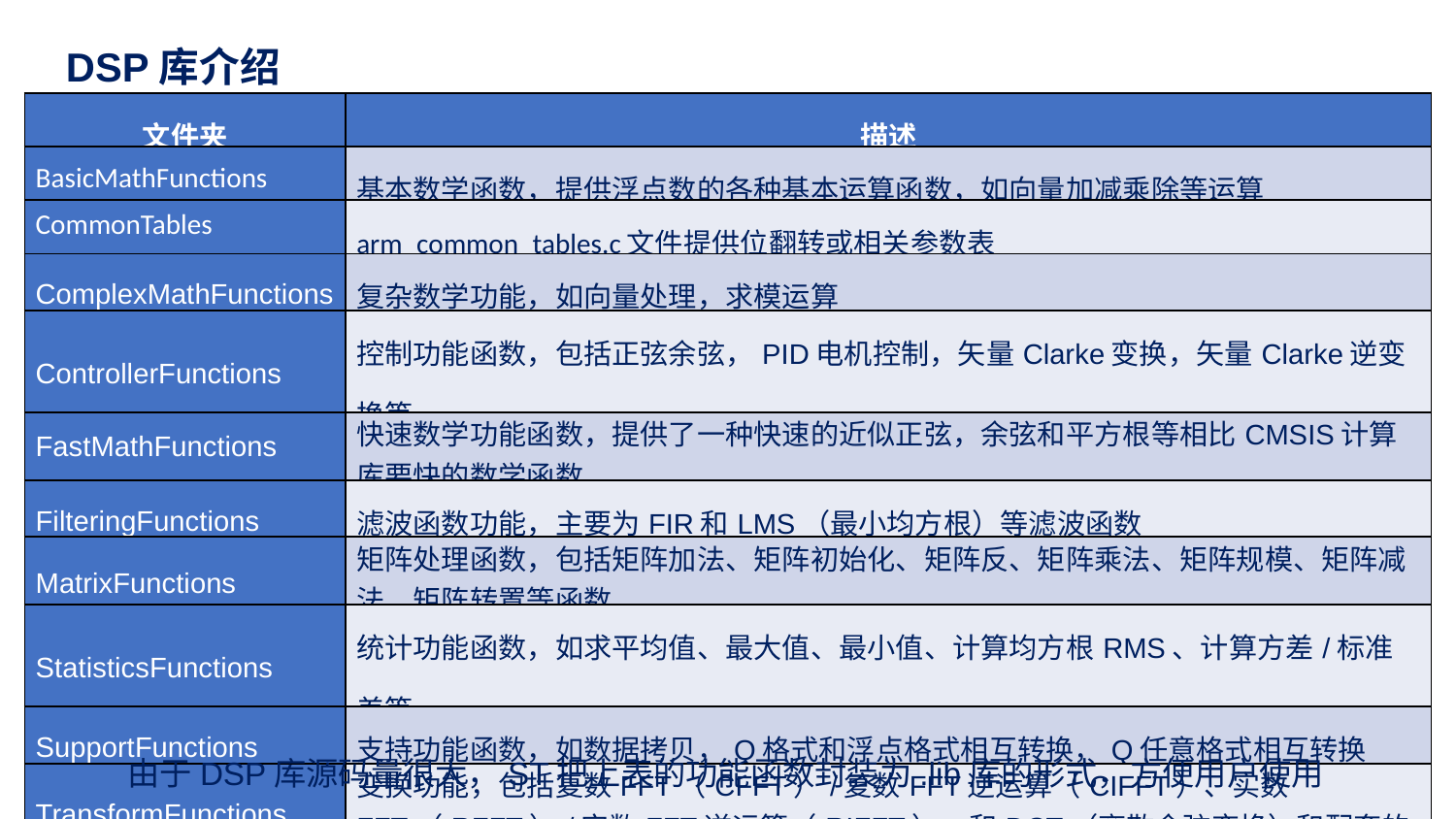

DSP库介绍
| 文件夹 | 描述 |
| --- | --- |
| BasicMathFunctions | 基本数学函数，提供浮点数的各种基本运算函数，如向量加减乘除等运算 |
| CommonTables | arm\_common\_tables.c文件提供位翻转或相关参数表 |
| ComplexMathFunctions | 复杂数学功能，如向量处理，求模运算 |
| ControllerFunctions | 控制功能函数，包括正弦余弦，PID电机控制，矢量Clarke变换，矢量Clarke逆变换等 |
| FastMathFunctions | 快速数学功能函数，提供了一种快速的近似正弦，余弦和平方根等相比CMSIS计算库要快的数学函数 |
| FilteringFunctions | 滤波函数功能，主要为FIR和LMS（最小均方根）等滤波函数 |
| MatrixFunctions | 矩阵处理函数，包括矩阵加法、矩阵初始化、矩阵反、矩阵乘法、矩阵规模、矩阵减法、矩阵转置等函数 |
| StatisticsFunctions | 统计功能函数，如求平均值、最大值、最小值、计算均方根RMS、计算方差/标准差等 |
| SupportFunctions | 支持功能函数，如数据拷贝，Q格式和浮点格式相互转换，Q任意格式相互转换 |
| TransformFunctions | 变换功能，包括复数FFT（CFFT）/复数FFT逆运算（CIFFT）、实数FFT（RFFT）/实数FFT逆运算（RIFFT）、和DCT（离散余弦变换）和配套的初始化函数 |
由于DSP库源码量很大，ST把上表的功能函数封装为.lib库的形式，方便用户使用